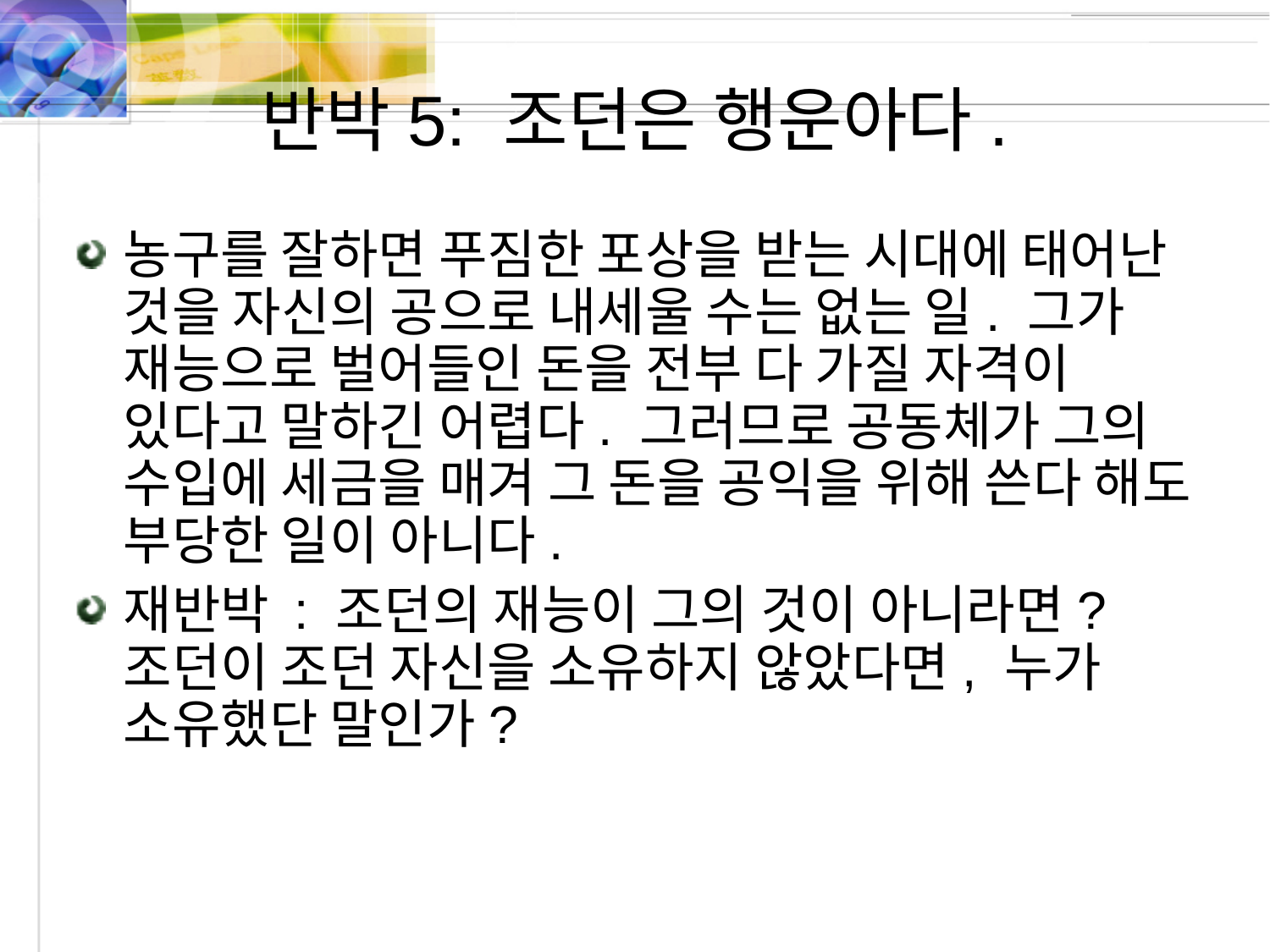

반박5: 조던은 행운아다.
농구를 잘하면 푸짐한 포상을 받는 시대에 태어난 것을 자신의 공으로 내세울 수는 없는 일. 그가 재능으로 벌어들인 돈을 전부 다 가질 자격이 있다고 말하긴 어렵다. 그러므로 공동체가 그의 수입에 세금을 매겨 그 돈을 공익을 위해 쓴다 해도 부당한 일이 아니다.
재반박 : 조던의 재능이 그의 것이 아니라면? 조던이 조던 자신을 소유하지 않았다면, 누가 소유했단 말인가?